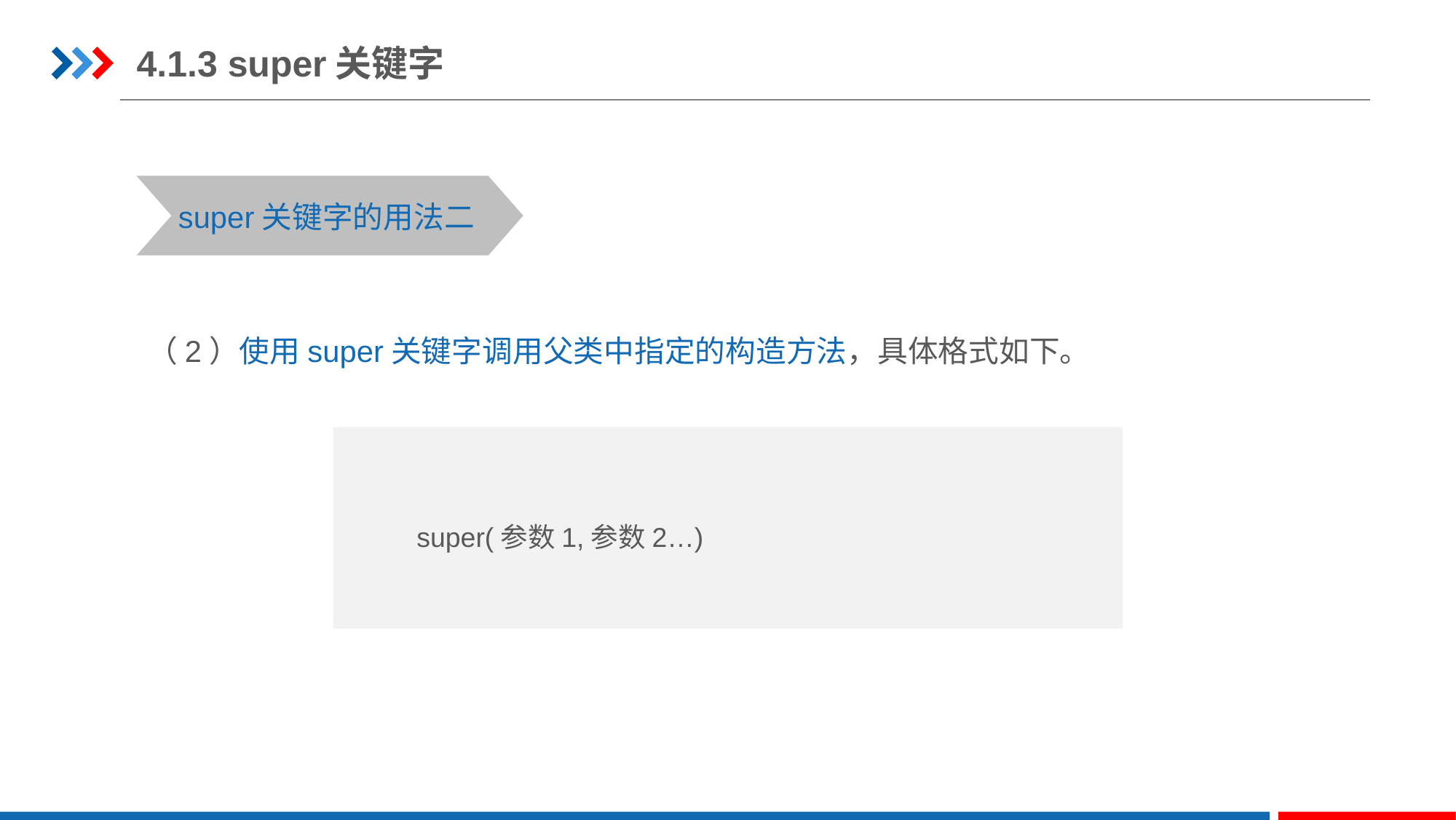

4.1.3 super关键字

super关键字的用法二
（2）使用super关键字调用父类中指定的构造方法，具体格式如下。
super(参数1,参数2…)